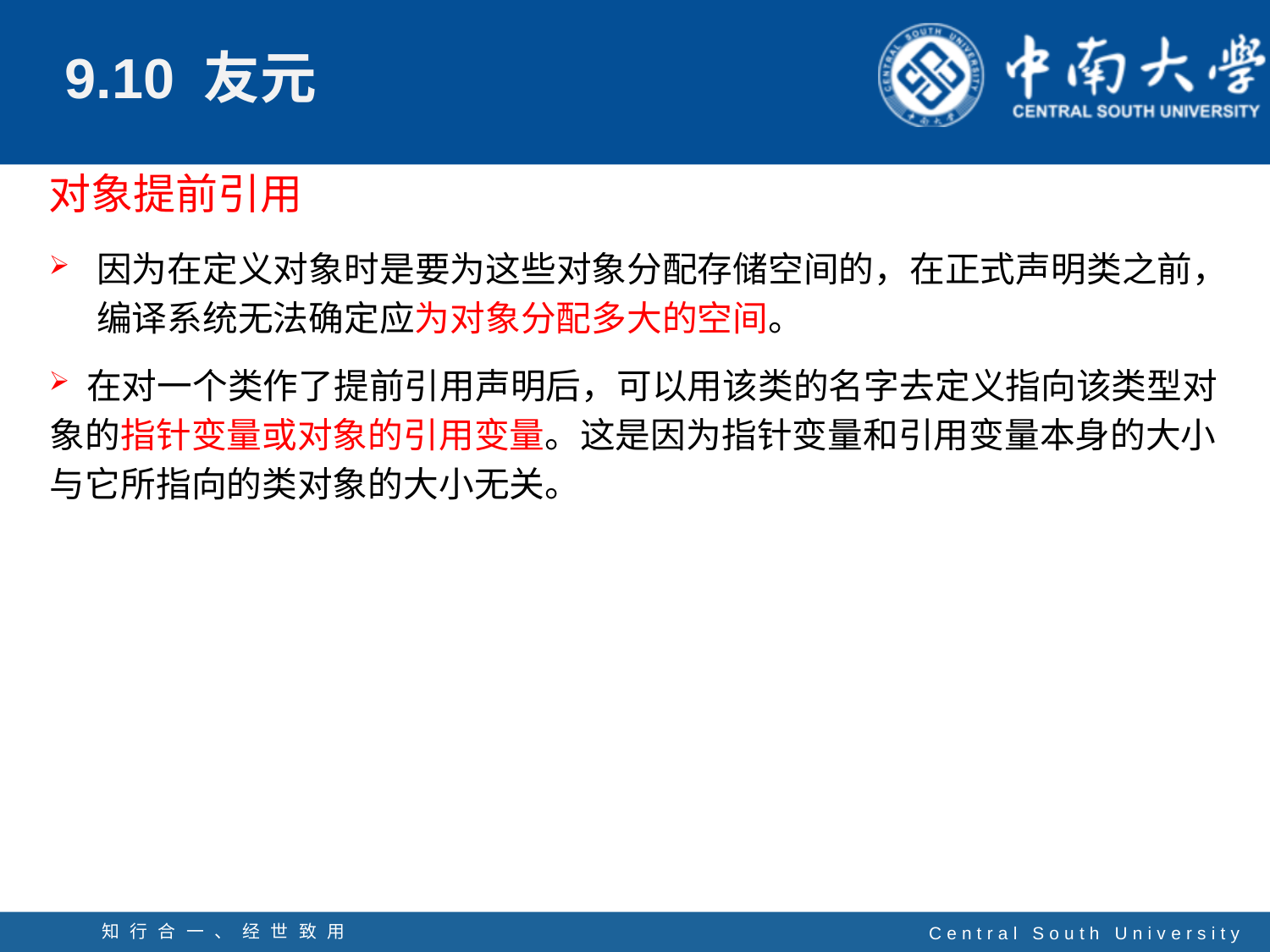

对象提前引用
因为在定义对象时是要为这些对象分配存储空间的，在正式声明类之前，编译系统无法确定应为对象分配多大的空间。
 在对一个类作了提前引用声明后，可以用该类的名字去定义指向该类型对象的指针变量或对象的引用变量。这是因为指针变量和引用变量本身的大小与它所指向的类对象的大小无关。

知行合一、经世致用
自强不息 厚德载物
Central South University